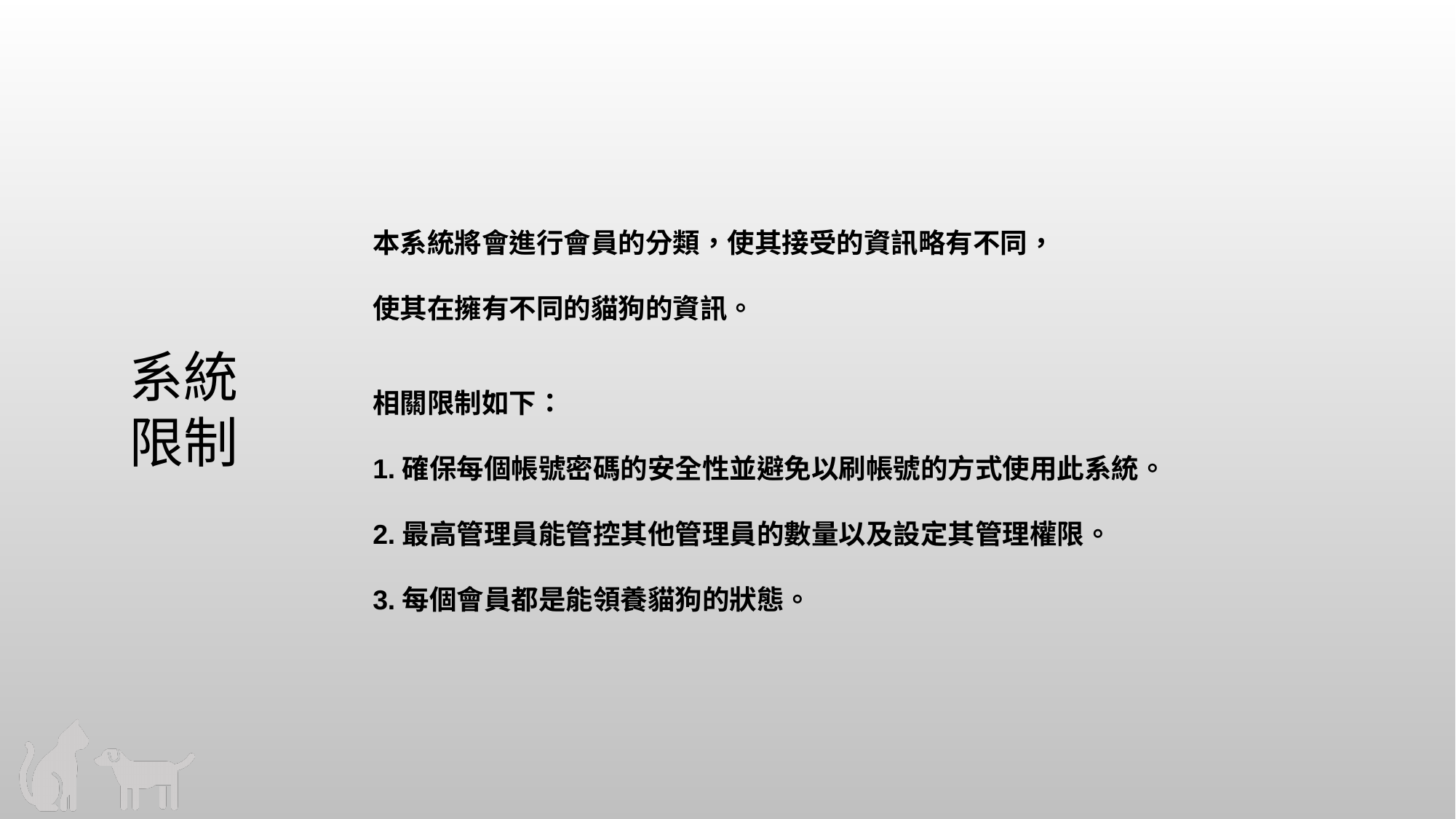

本系統將會進行會員的分類，使其接受的資訊略有不同，使其在擁有不同的貓狗的資訊。
系統
限制
相關限制如下：
1.確保每個帳號密碼的安全性並避免以刷帳號的方式使用此系統。
2.最高管理員能管控其他管理員的數量以及設定其管理權限。
3.每個會員都是能領養貓狗的狀態。